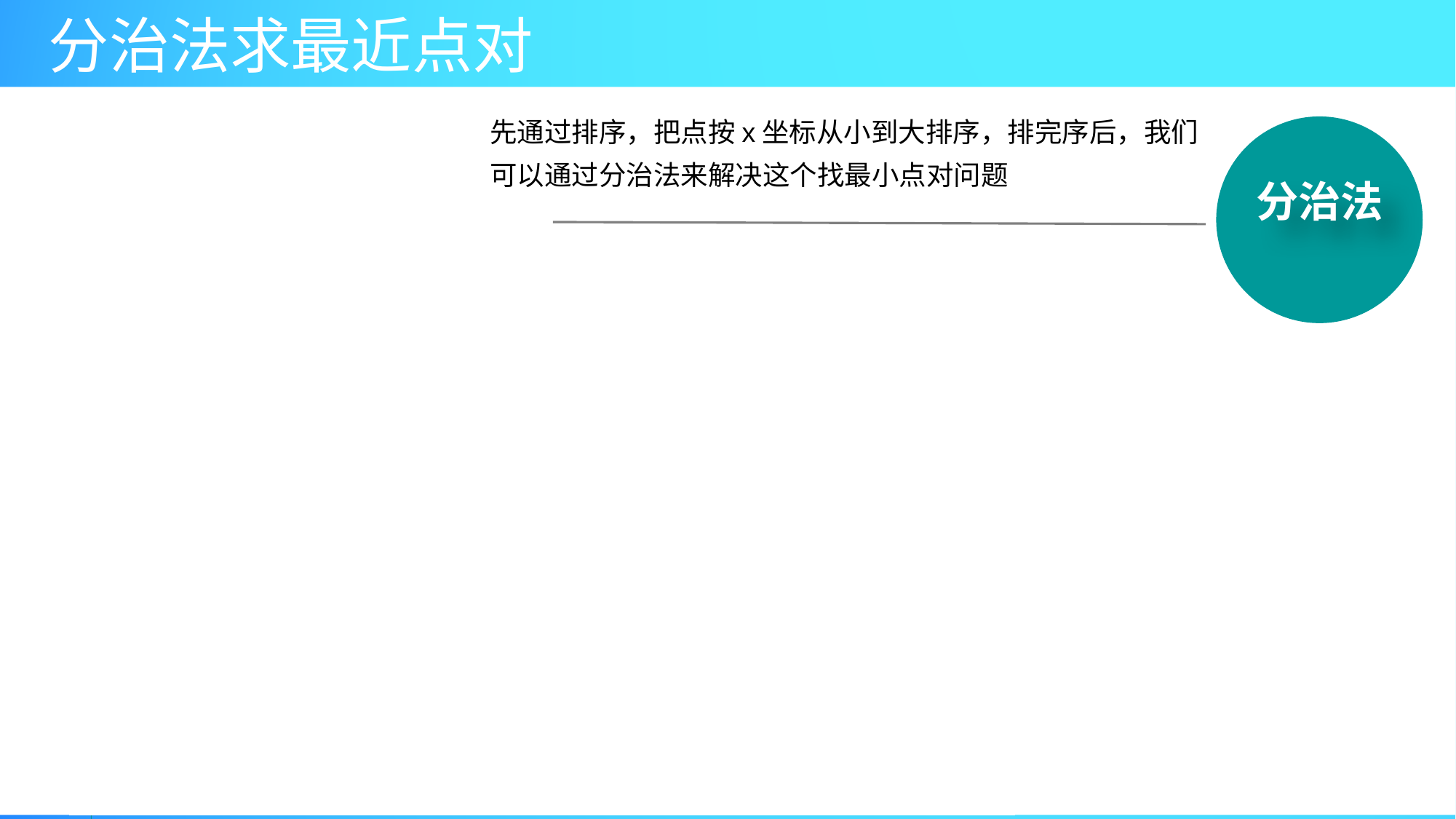

先通过排序，把点按x坐标从小到大排序，排完序后，我们可以通过分治法来解决这个找最小点对问题

分治法